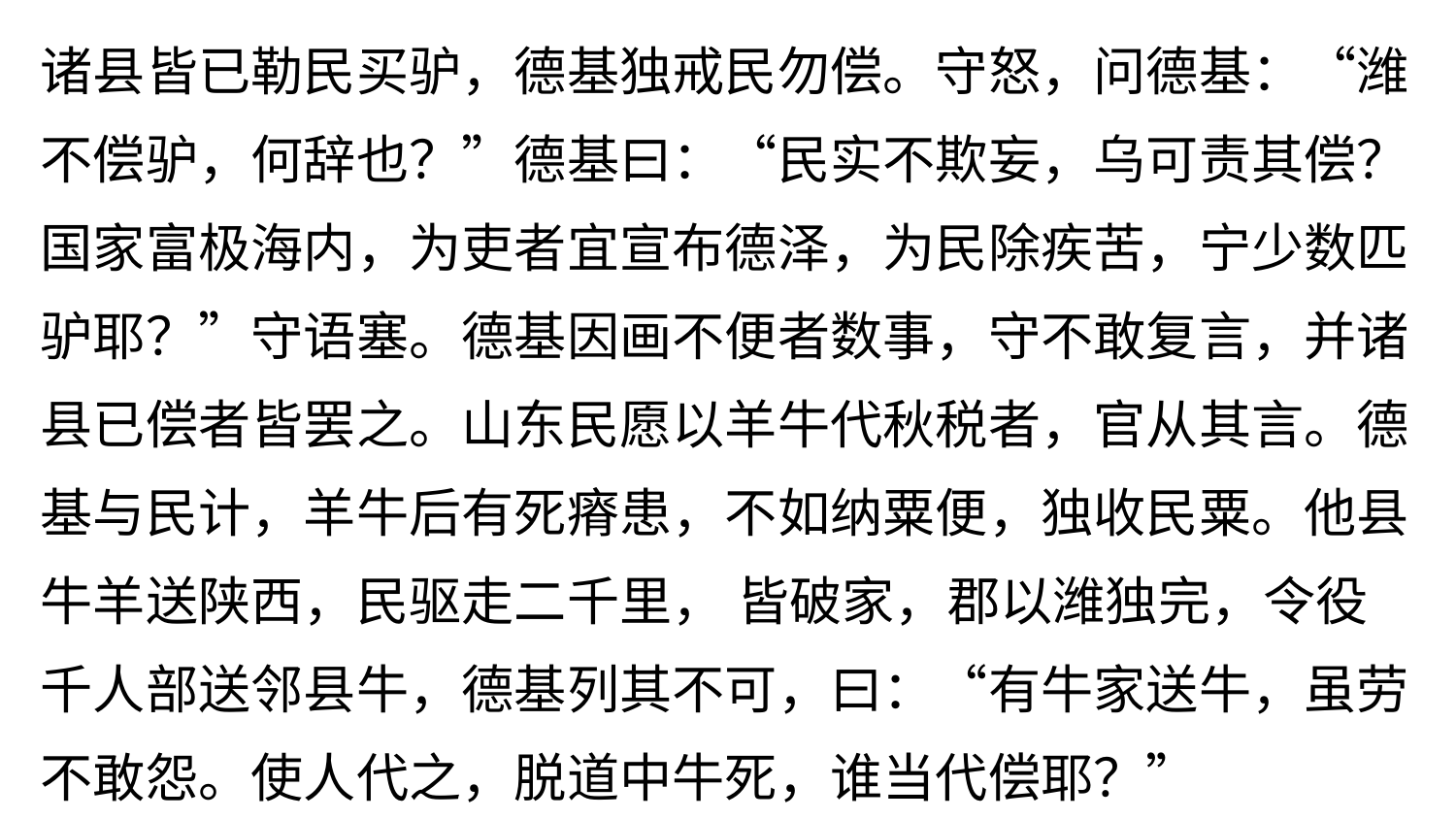

诸县皆已勒民买驴，德基独戒民勿偿。守怒，问德基：“潍不偿驴，何辞也？”德基曰：“民实不欺妄，乌可责其偿？国家富极海内，为吏者宜宣布德泽，为民除疾苦，宁少数匹驴耶？”守语塞。德基因画不便者数事，守不敢复言，并诸县已偿者皆罢之。山东民愿以羊牛代秋税者，官从其言。德基与民计，羊牛后有死瘠患，不如纳粟便，独收民粟。他县牛羊送陕西，民驱走二千里， 皆破家，郡以潍独完，令役千人部送邻县牛，德基列其不可，曰：“有牛家送牛，虽劳不敢怨。使人代之，脱道中牛死，谁当代偿耶？”